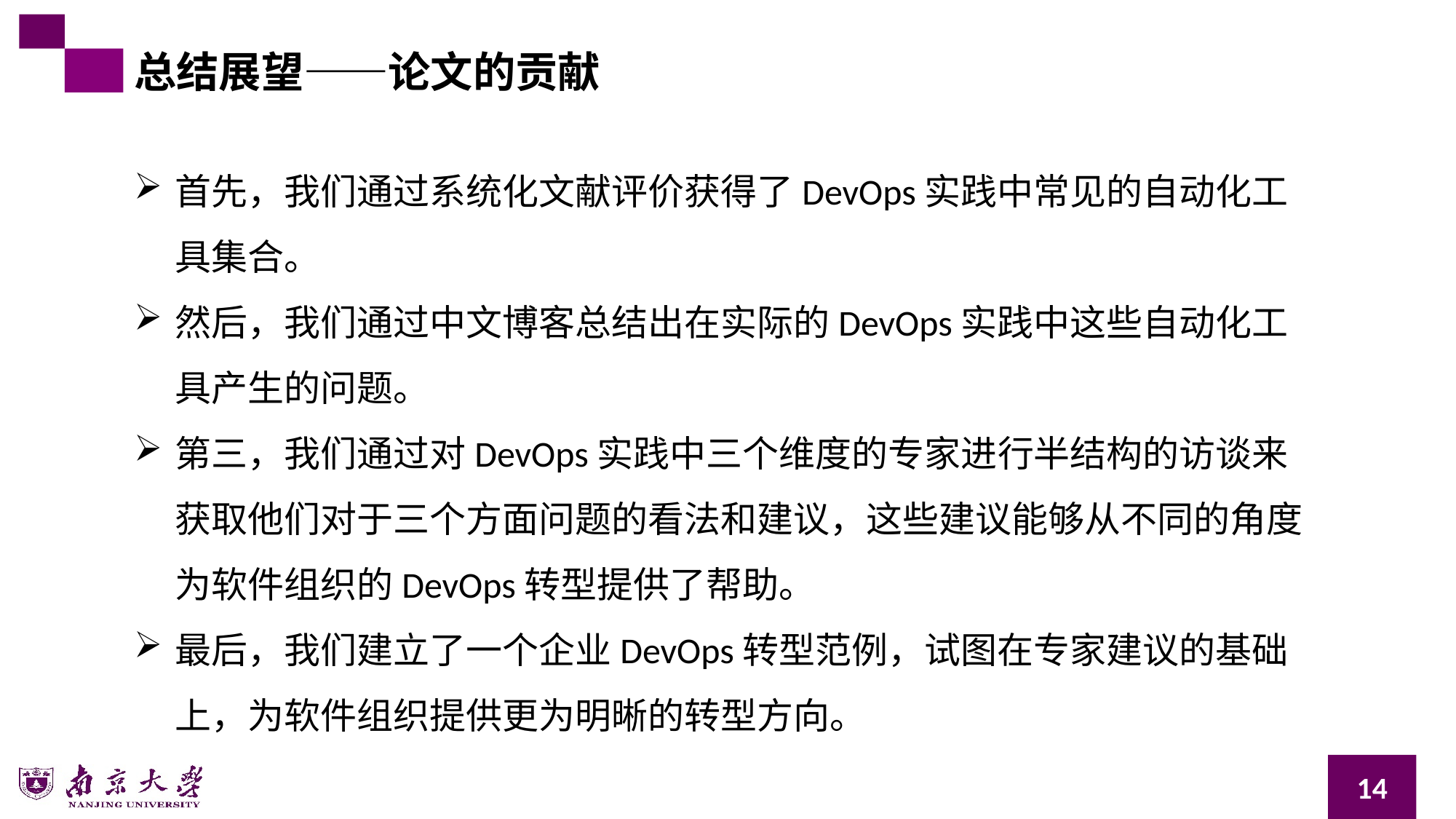

总结展望——论文的贡献
首先，我们通过系统化文献评价获得了DevOps实践中常见的自动化工具集合。
然后，我们通过中文博客总结出在实际的DevOps实践中这些自动化工具产生的问题。
第三，我们通过对DevOps实践中三个维度的专家进行半结构的访谈来获取他们对于三个方面问题的看法和建议，这些建议能够从不同的角度为软件组织的DevOps转型提供了帮助。
最后，我们建立了一个企业DevOps转型范例，试图在专家建议的基础上，为软件组织提供更为明晰的转型方向。
14